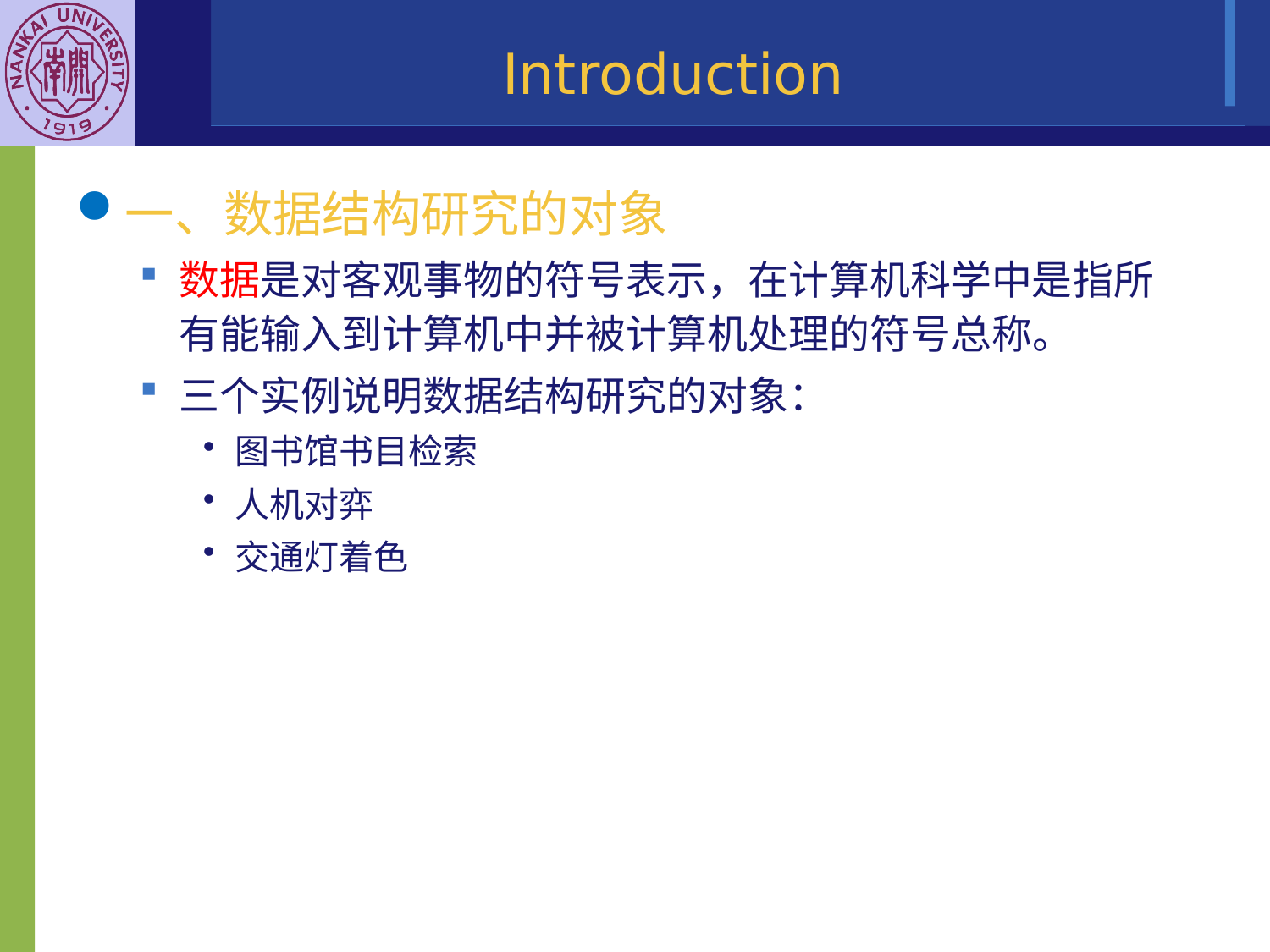

# Introduction
一、数据结构研究的对象
数据是对客观事物的符号表示，在计算机科学中是指所有能输入到计算机中并被计算机处理的符号总称。
三个实例说明数据结构研究的对象：
图书馆书目检索
人机对弈
交通灯着色
12